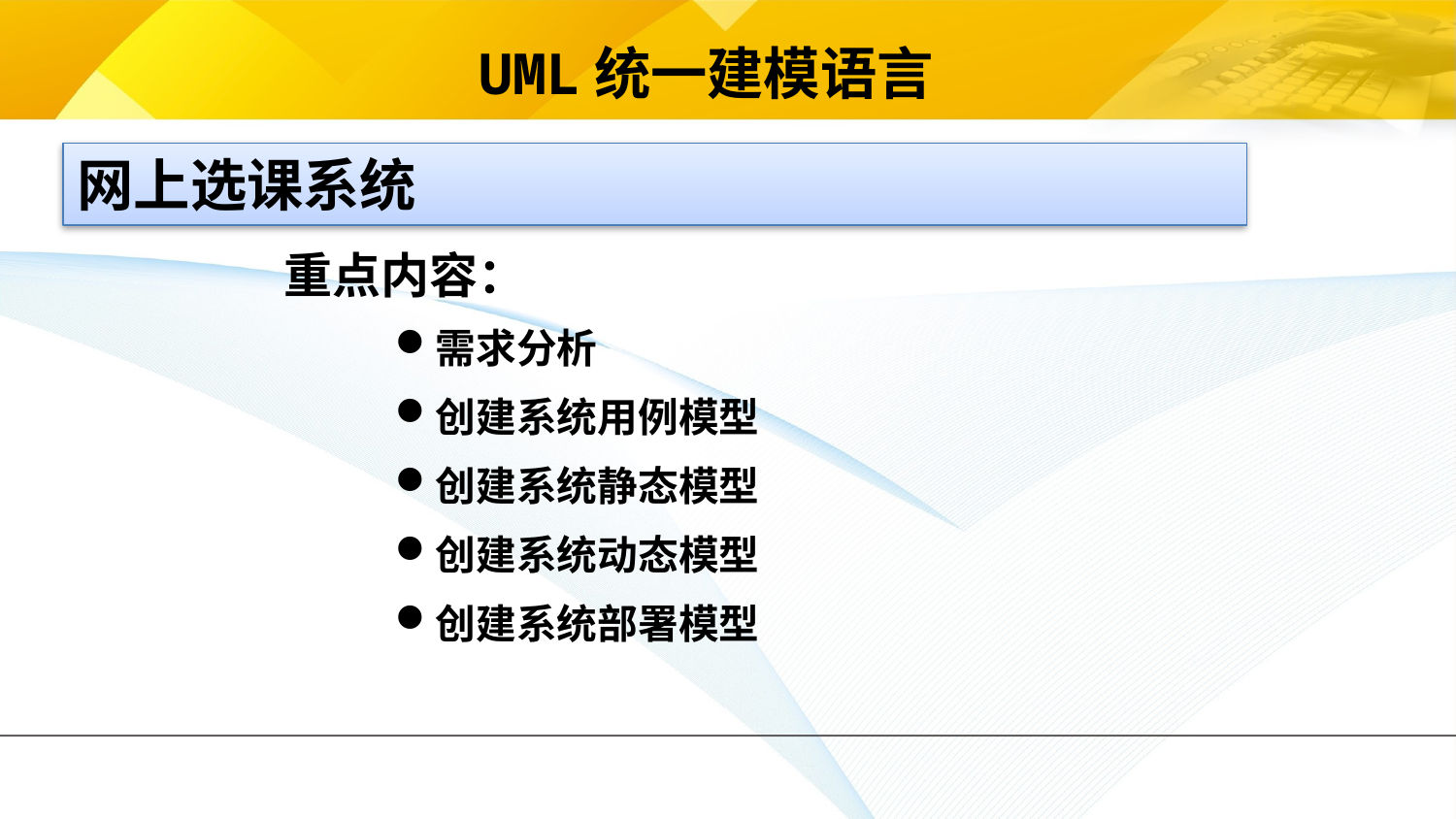

网上选课系统
重点内容：
需求分析
创建系统用例模型
创建系统静态模型
创建系统动态模型
创建系统部署模型